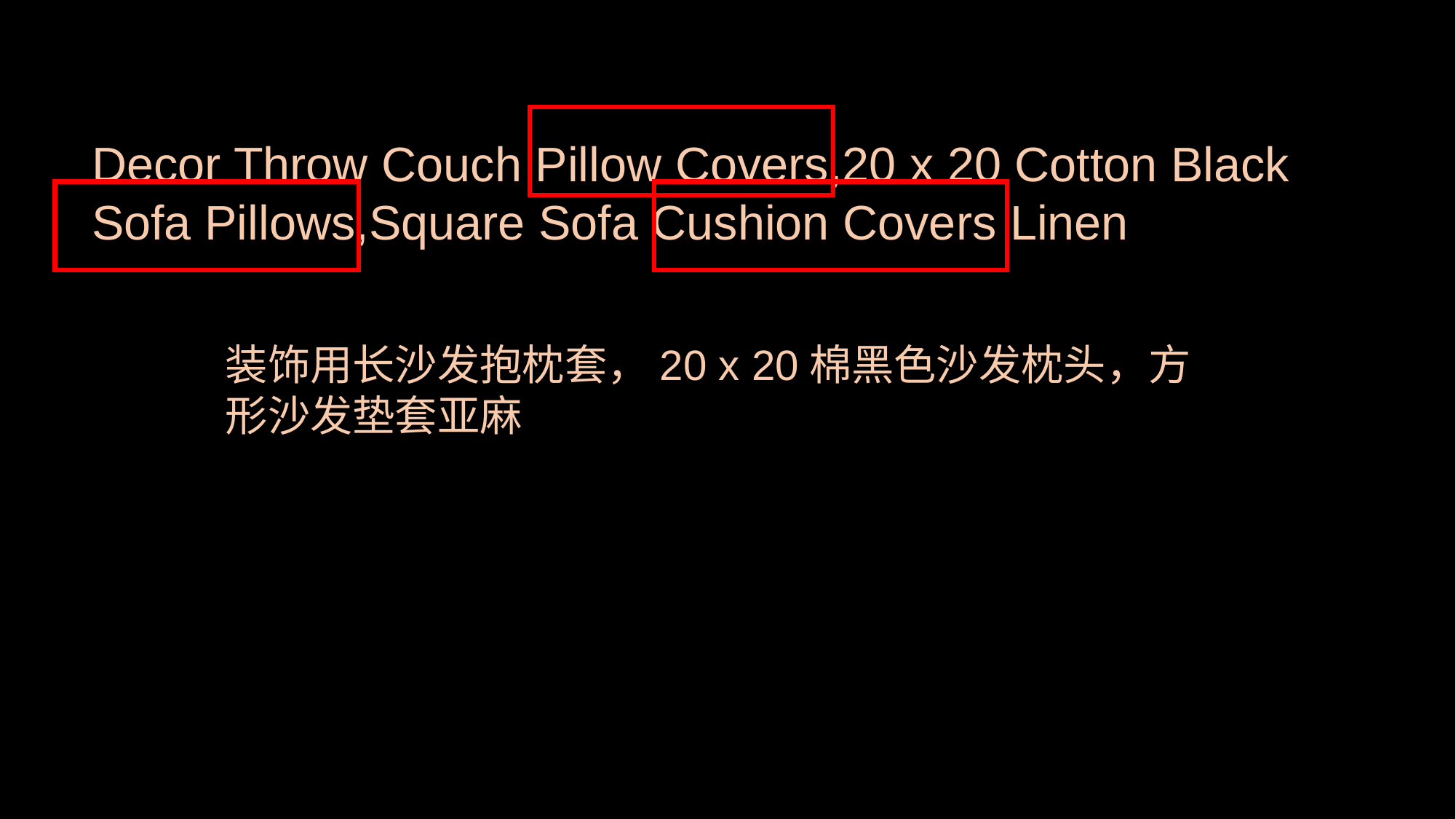

#

Decor Throw Couch Pillow Covers,20 x 20 Cotton Black Sofa Pillows,Square Sofa Cushion Covers Linen

装饰用长沙发抱枕套，20 x 20棉黑色沙发枕头，方形沙发垫套亚麻